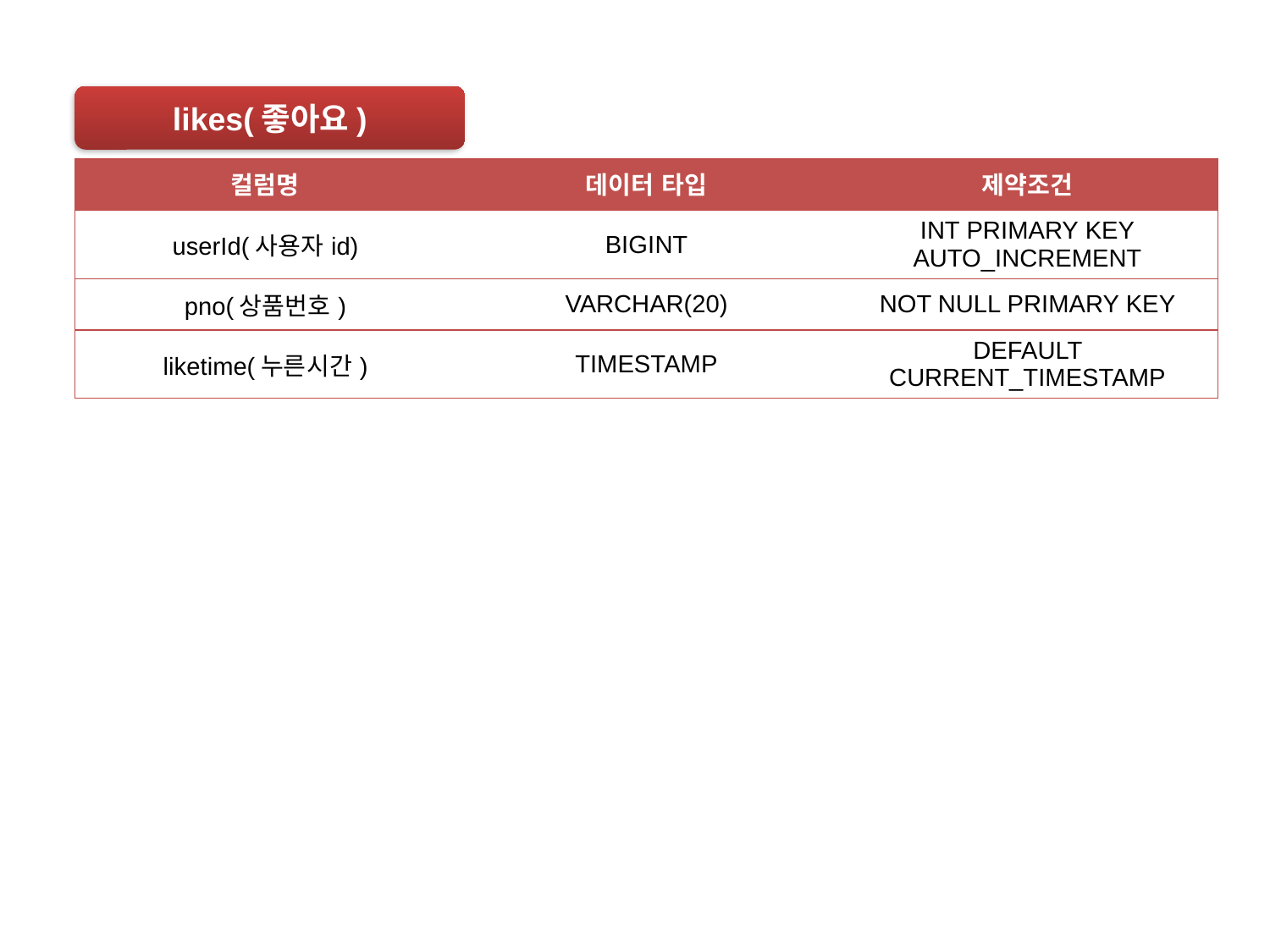

likes(좋아요)
| 컬럼명 | 데이터 타입 | 제약조건 |
| --- | --- | --- |
| userId(사용자id) | BIGINT | INT PRIMARY KEY AUTO\_INCREMENT |
| pno(상품번호) | VARCHAR(20) | NOT NULL PRIMARY KEY |
| liketime(누른시간) | TIMESTAMP | DEFAULT CURRENT\_TIMESTAMP |